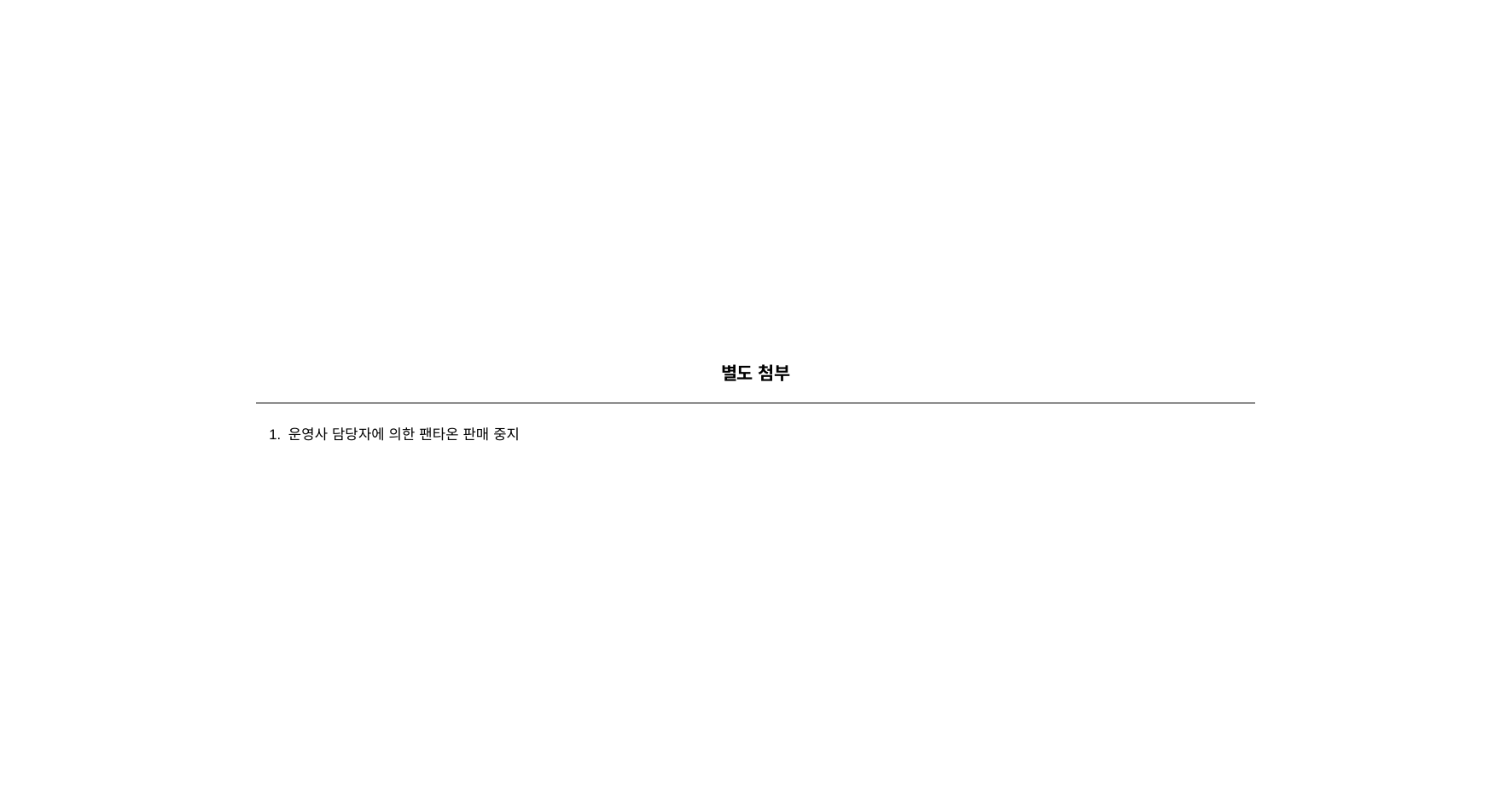

| 별도 첨부 |
| --- |
| 1. 운영사 담당자에 의한 팬타온 판매 중지 |